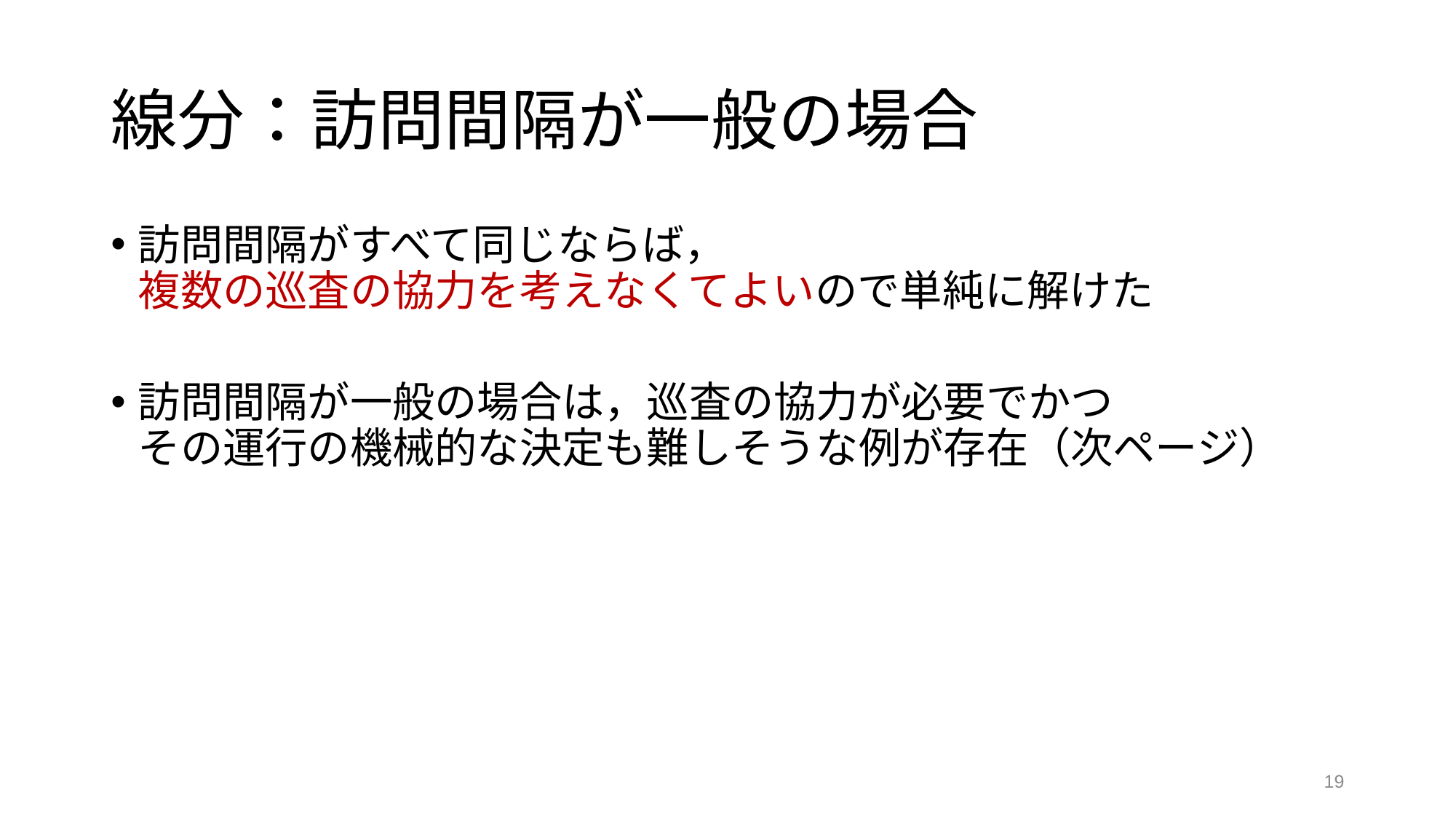

# 線分：訪問間隔が一般の場合
訪問間隔がすべて同じならば，
複数の巡査の協力を考えなくてよいので単純に解けた
訪問間隔が一般の場合は，巡査の協力が必要でかつ
その運行の機械的な決定も難しそうな例が存在（次ページ）
19